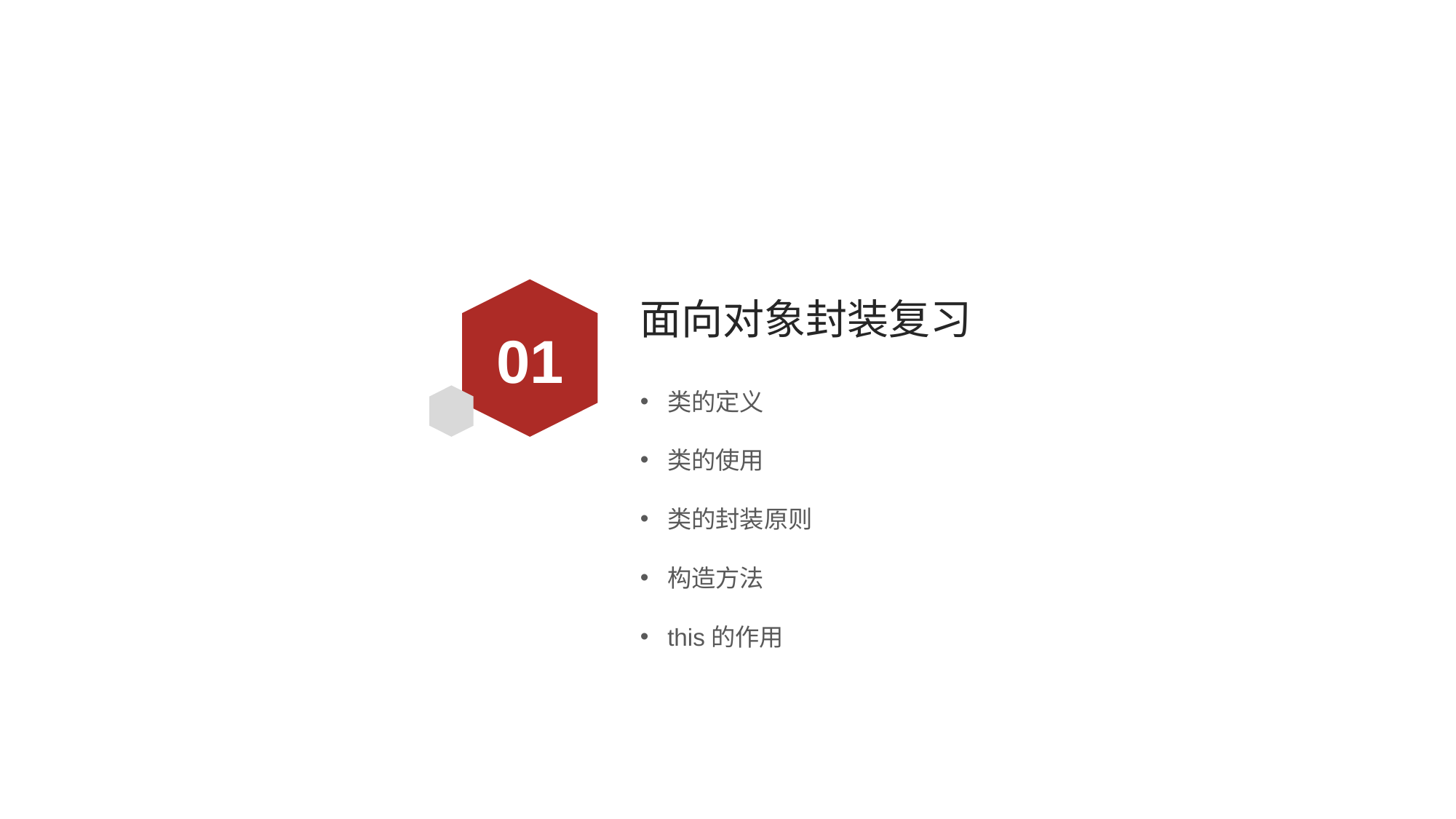

# 面向对象封装复习
01
类的定义
类的使用
类的封装原则
构造方法
this的作用